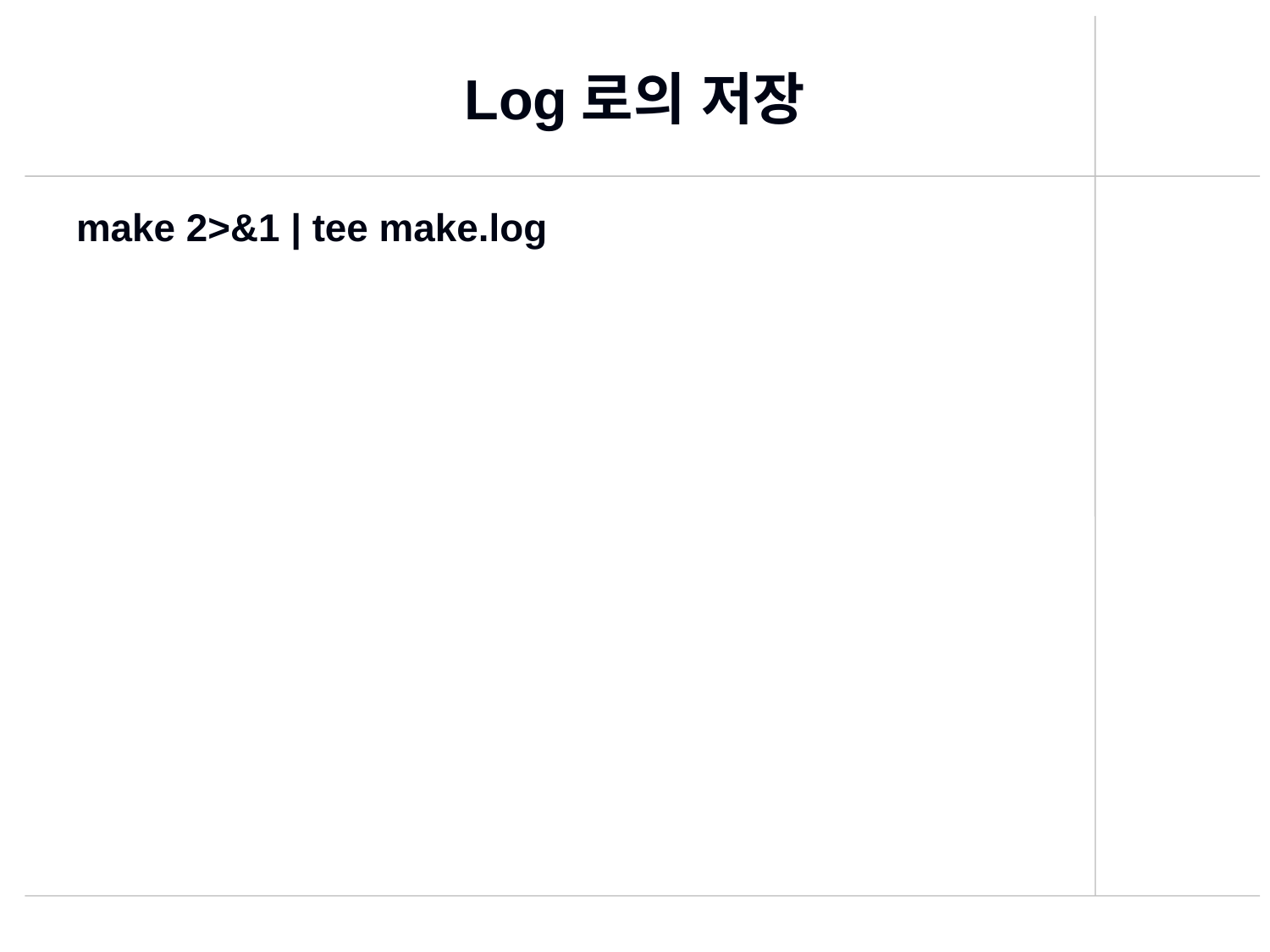

# Log로의 저장
make 2>&1 | tee make.log
484